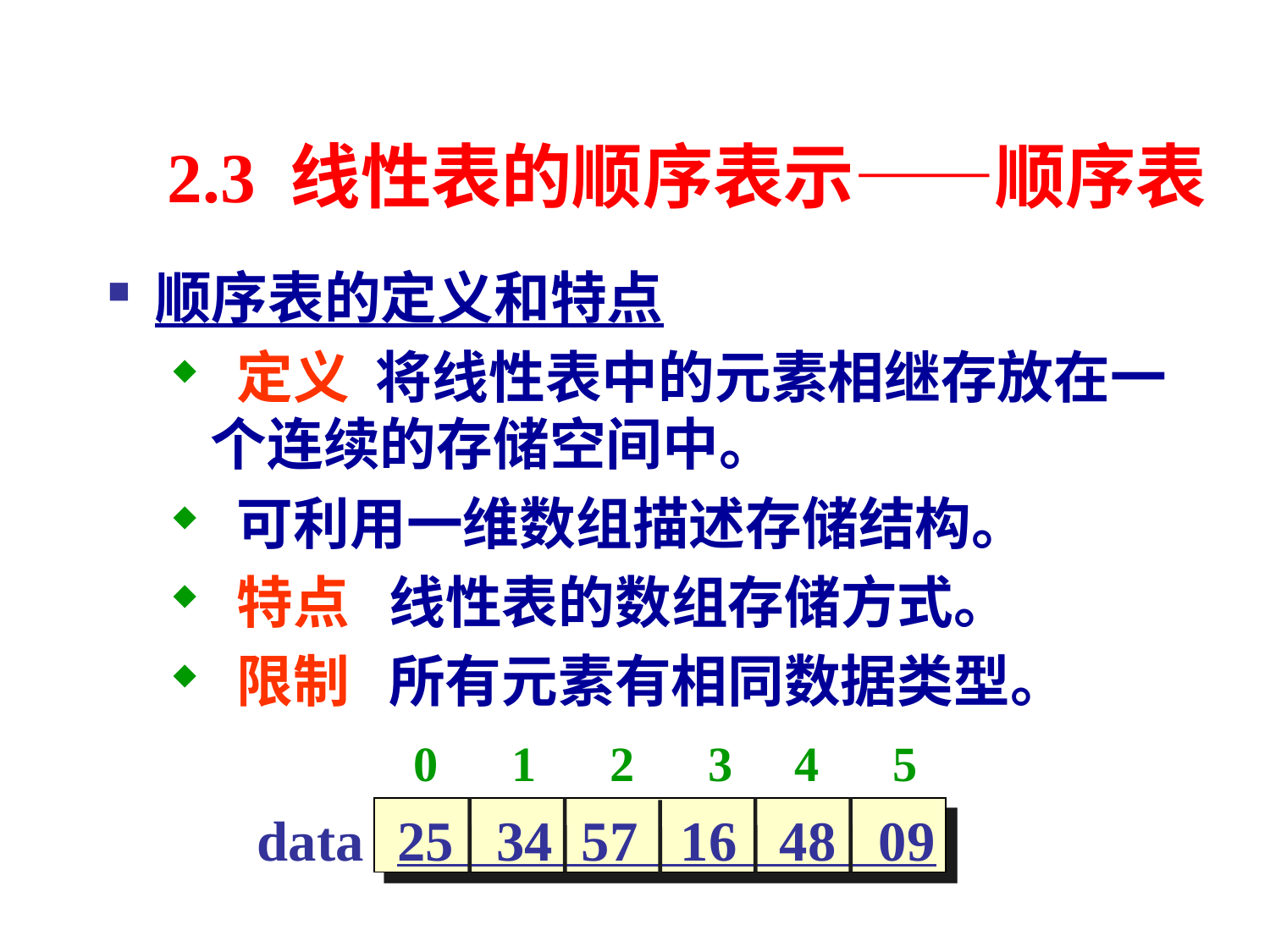

2.3 线性表的顺序表示——顺序表
顺序表的定义和特点
 定义  将线性表中的元素相继存放在一个连续的存储空间中。
 可利用一维数组描述存储结构。
 特点   线性表的数组存储方式。
 限制   所有元素有相同数据类型。
 0      1      2      3     4      5
data

25   34  57   16   48   09

48